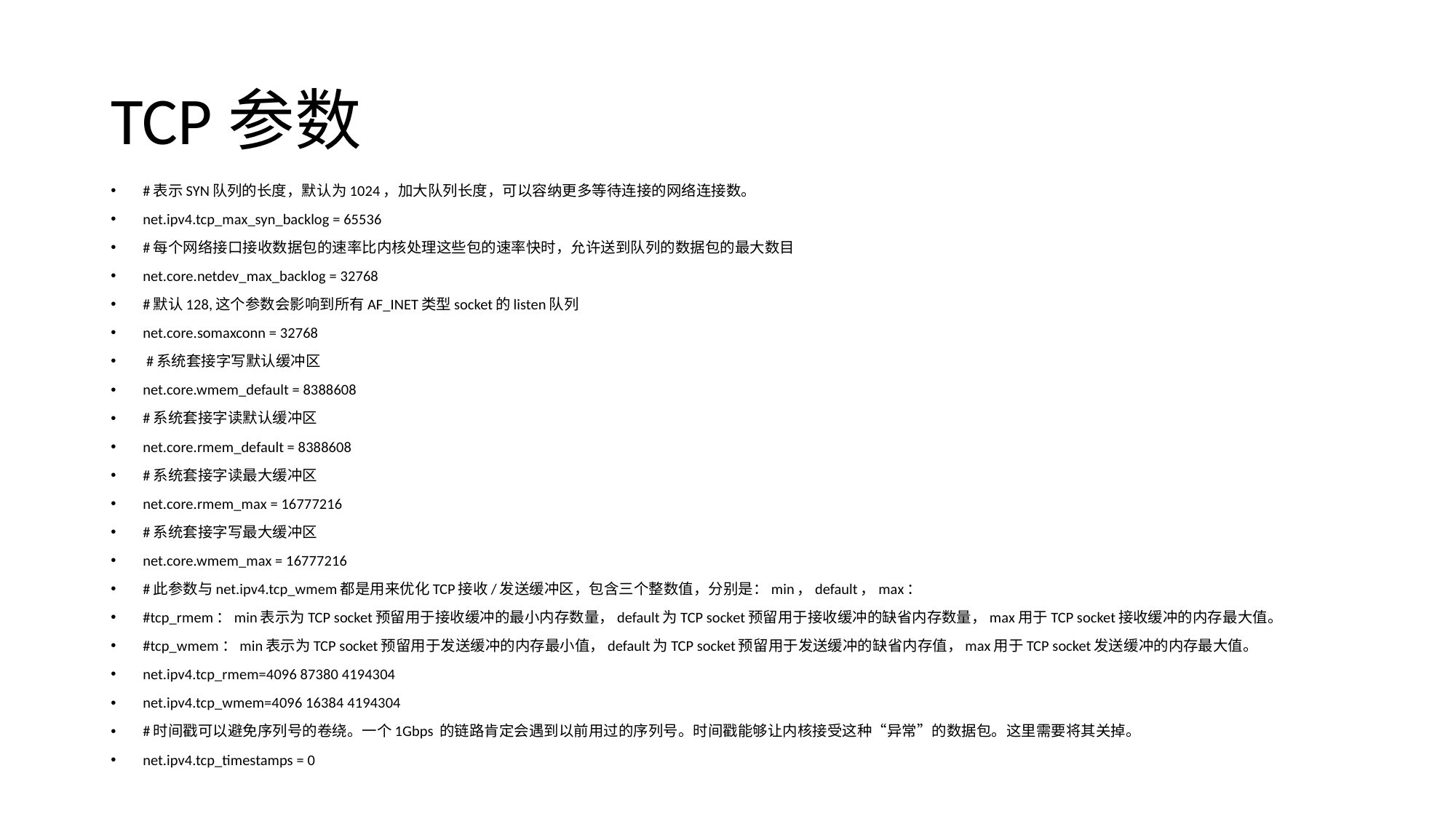

# TCP参数
#表示SYN队列的长度，默认为1024，加大队列长度，可以容纳更多等待连接的网络连接数。
net.ipv4.tcp_max_syn_backlog = 65536
#每个网络接口接收数据包的速率比内核处理这些包的速率快时，允许送到队列的数据包的最大数目
net.core.netdev_max_backlog = 32768
#默认128,这个参数会影响到所有AF_INET类型socket的listen队列
net.core.somaxconn = 32768
 #系统套接字写默认缓冲区
net.core.wmem_default = 8388608
#系统套接字读默认缓冲区
net.core.rmem_default = 8388608
#系统套接字读最大缓冲区
net.core.rmem_max = 16777216
#系统套接字写最大缓冲区
net.core.wmem_max = 16777216
#此参数与net.ipv4.tcp_wmem都是用来优化TCP接收/发送缓冲区，包含三个整数值，分别是：min，default，max：
#tcp_rmem：min表示为TCP socket预留用于接收缓冲的最小内存数量，default为TCP socket预留用于接收缓冲的缺省内存数量，max用于TCP socket接收缓冲的内存最大值。
#tcp_wmem：min表示为TCP socket预留用于发送缓冲的内存最小值，default为TCP socket预留用于发送缓冲的缺省内存值，max用于TCP socket发送缓冲的内存最大值。
net.ipv4.tcp_rmem=4096 87380 4194304
net.ipv4.tcp_wmem=4096 16384 4194304
#时间戳可以避免序列号的卷绕。一个1Gbps 的链路肯定会遇到以前用过的序列号。时间戳能够让内核接受这种“异常”的数据包。这里需要将其关掉。
net.ipv4.tcp_timestamps = 0